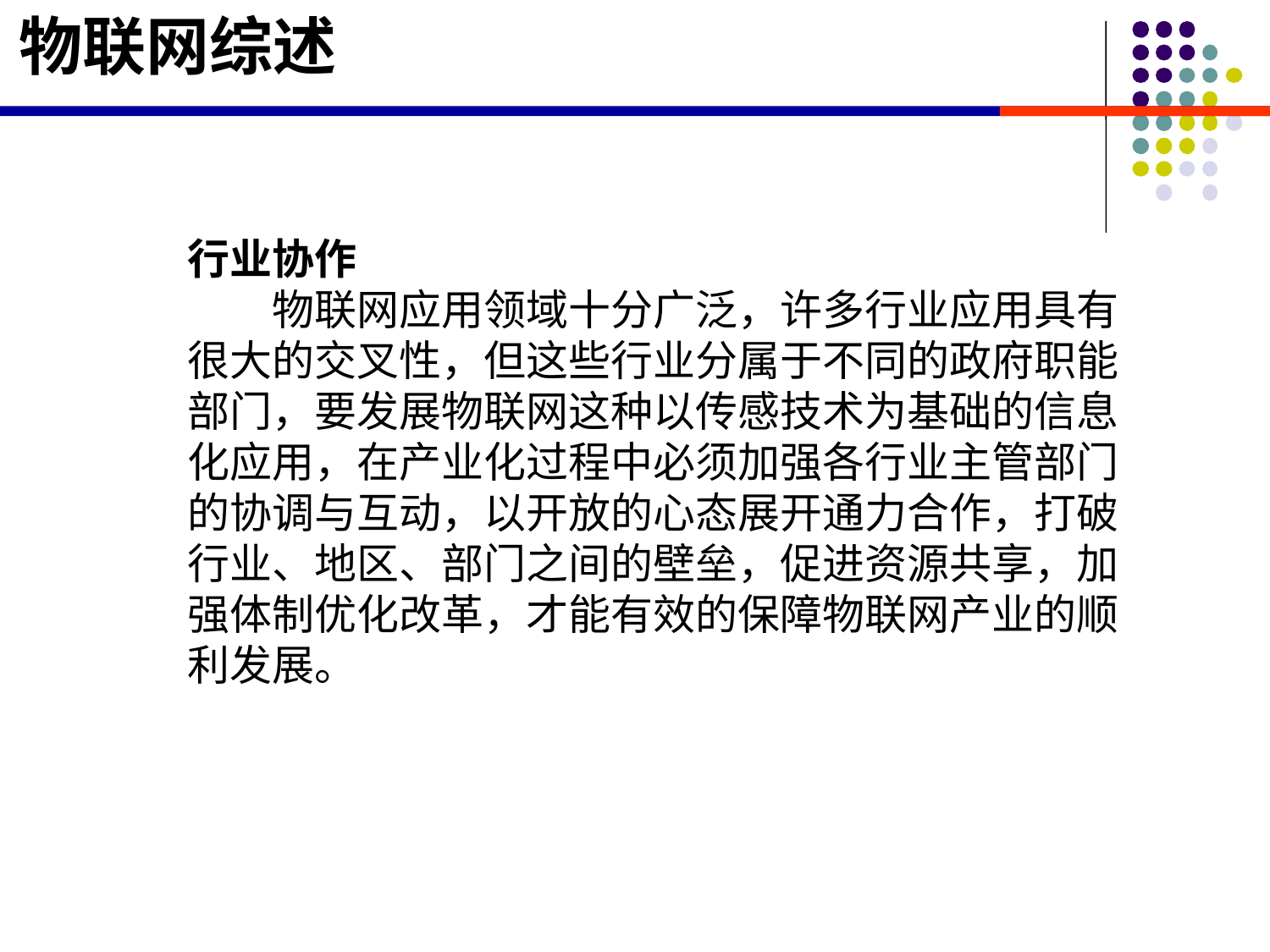

物联网综述
行业协作
　　物联网应用领域十分广泛，许多行业应用具有很大的交叉性，但这些行业分属于不同的政府职能部门，要发展物联网这种以传感技术为基础的信息化应用，在产业化过程中必须加强各行业主管部门的协调与互动，以开放的心态展开通力合作，打破行业、地区、部门之间的壁垒，促进资源共享，加强体制优化改革，才能有效的保障物联网产业的顺利发展。